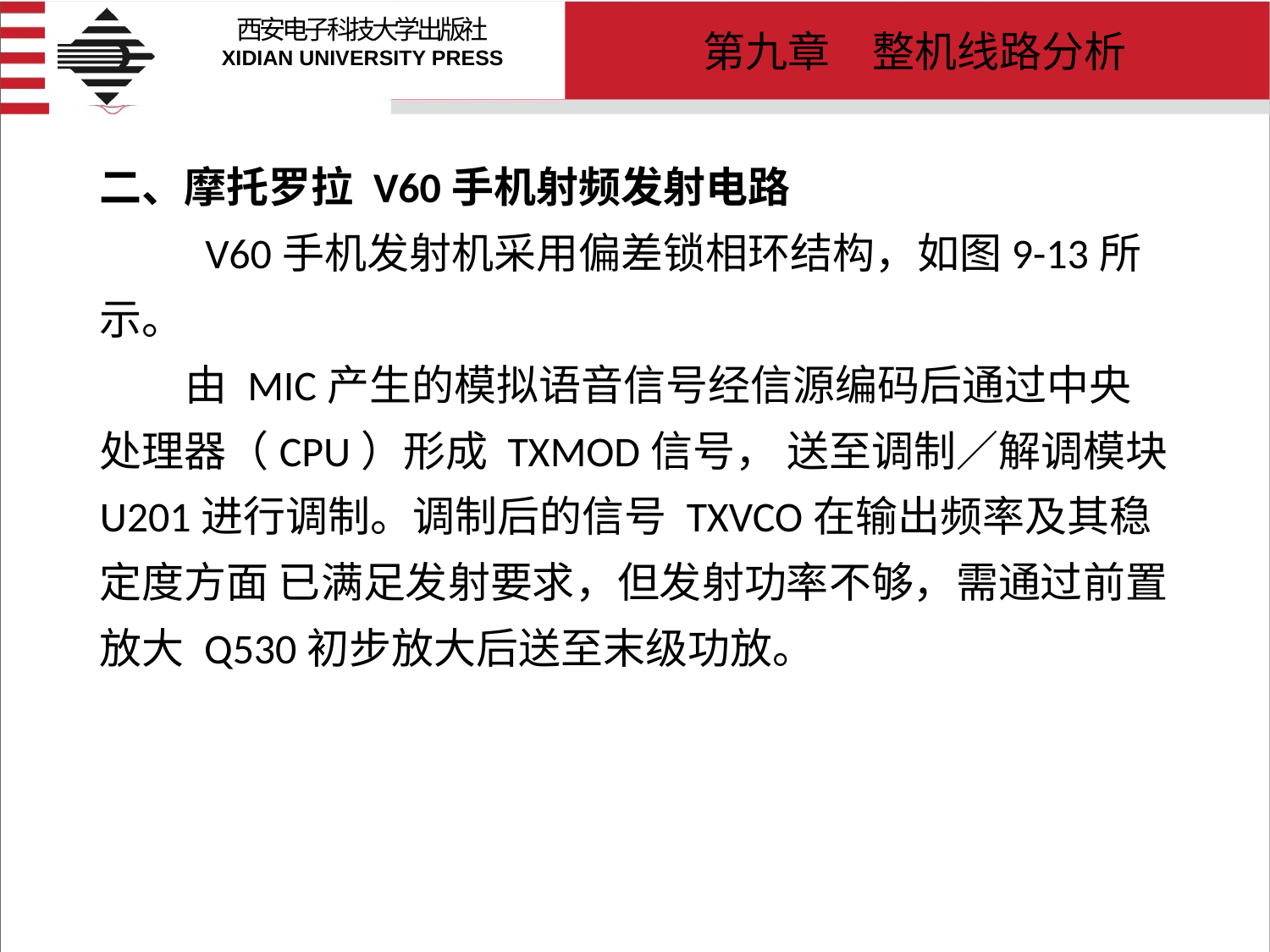

# 二、摩托罗拉 V60手机射频发射电路 V60手机发射机采用偏差锁相环结构，如图9-13所示。 由 MIC产生的模拟语音信号经信源编码后通过中央处理器（CPU）形成 TXMOD信号， 送至调制／解调模块 U201进行调制。调制后的信号 TXVCO在输出频率及其稳定度方面 已满足发射要求，但发射功率不够，需通过前置放大 Q530初步放大后送至末级功放。